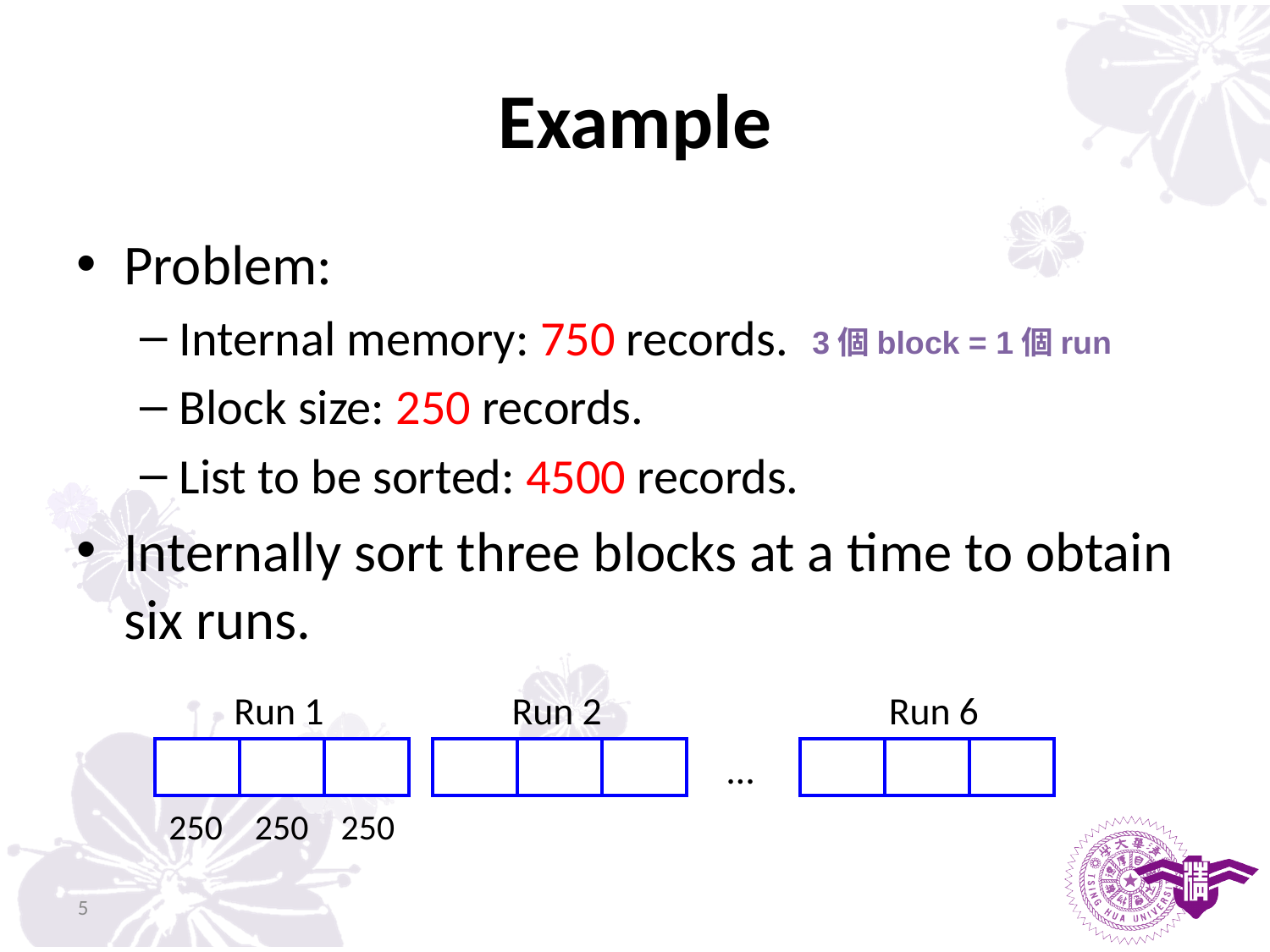

# Example
Problem:
Internal memory: 750 records.
Block size: 250 records.
List to be sorted: 4500 records.
Internally sort three blocks at a time to obtain six runs.

3個block = 1個run
Run 1
Run 2
Run 6
3
5
15
3
5
15
…
3
5
15
250    250    250
5